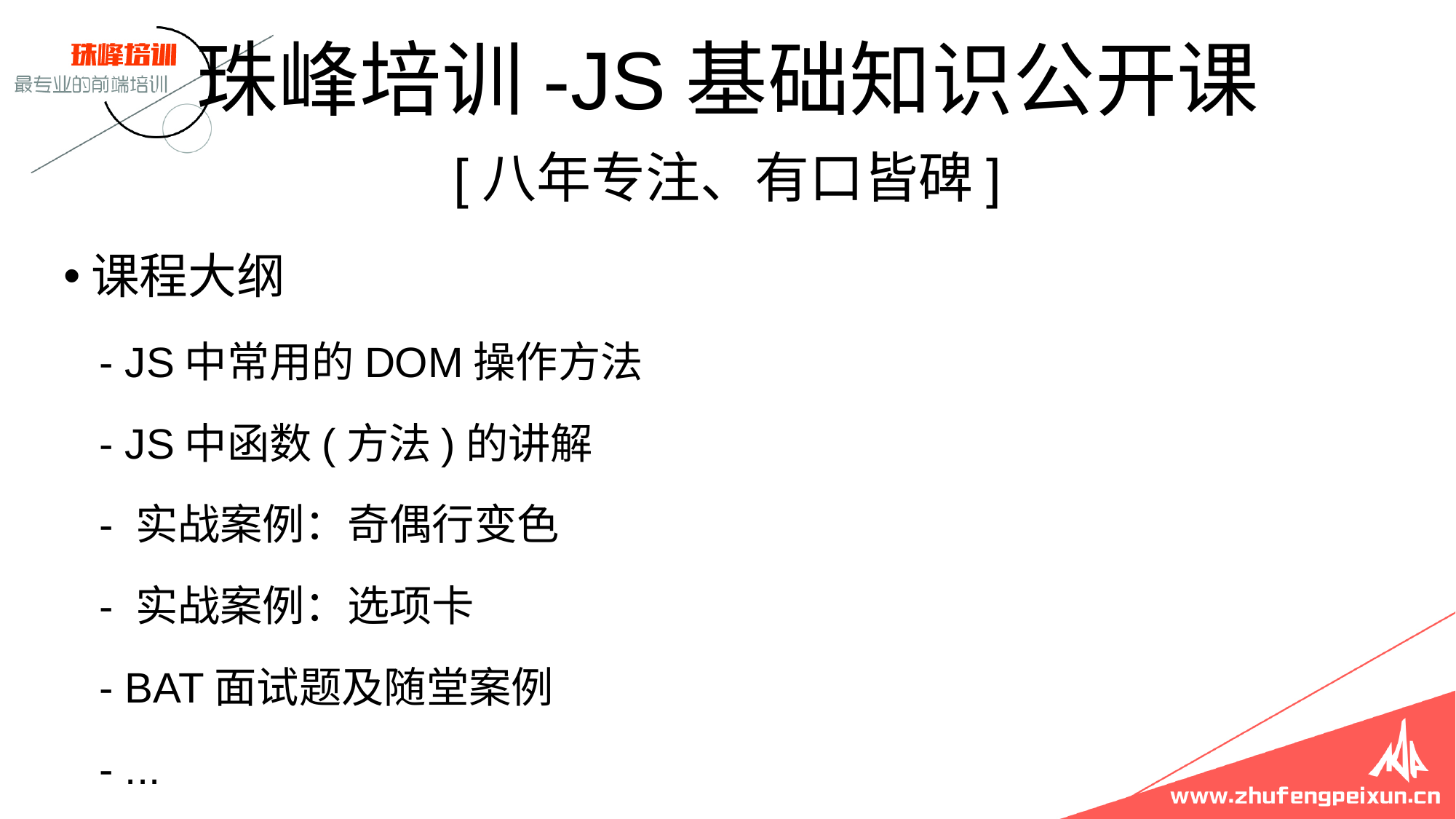

# 珠峰培训-JS基础知识公开课
[八年专注、有口皆碑]

课程大纲
   - JS中常用的DOM操作方法
   - JS中函数(方法)的讲解
   - 实战案例：奇偶行变色
   - 实战案例：选项卡
   - BAT面试题及随堂案例
   - ...